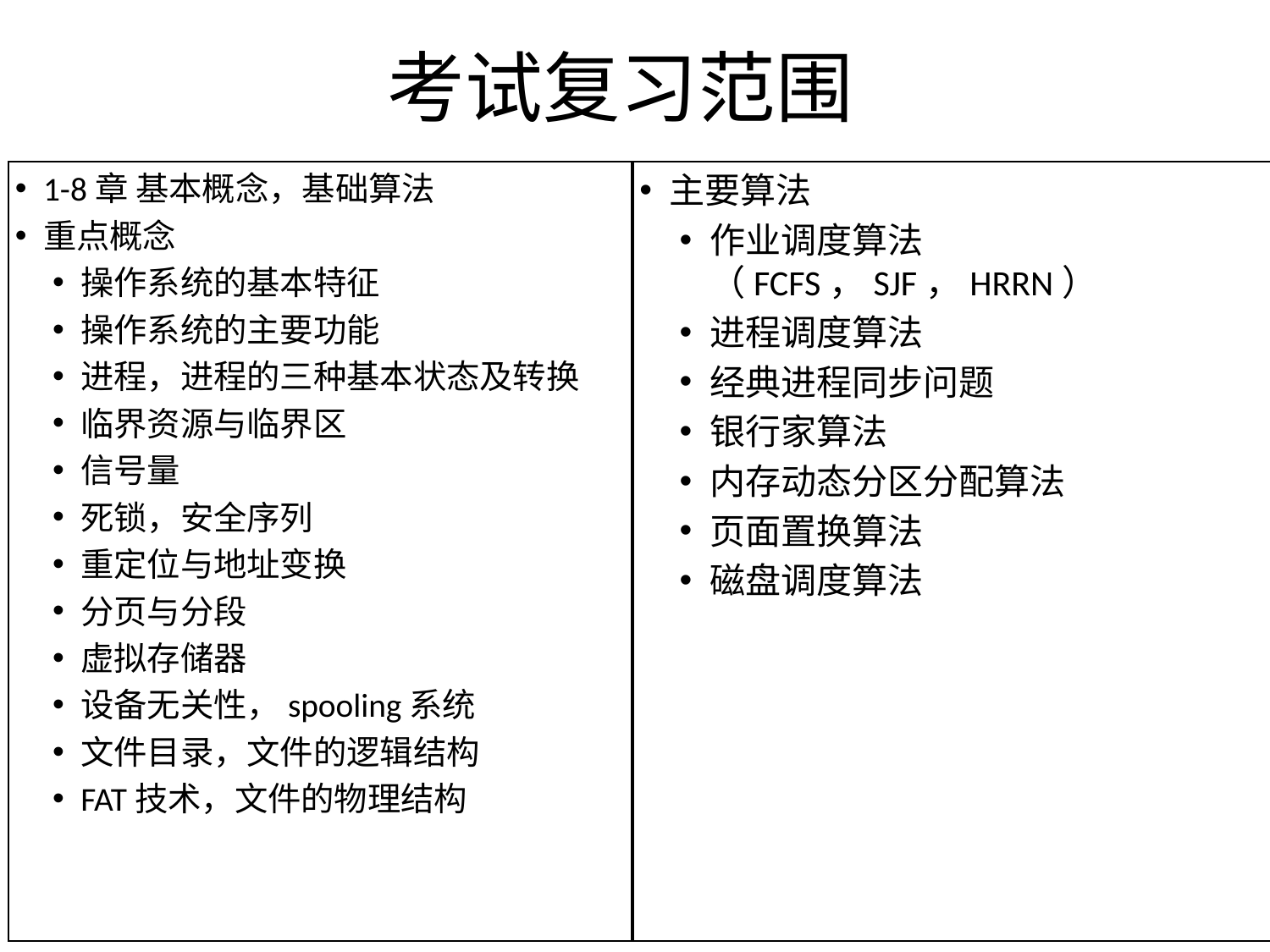

# 考试复习范围
1-8章 基本概念，基础算法
重点概念
操作系统的基本特征
操作系统的主要功能
进程，进程的三种基本状态及转换
临界资源与临界区
信号量
死锁，安全序列
重定位与地址变换
分页与分段
虚拟存储器
设备无关性，spooling系统
文件目录，文件的逻辑结构
FAT技术，文件的物理结构
主要算法
作业调度算法（FCFS，SJF，HRRN）
进程调度算法
经典进程同步问题
银行家算法
内存动态分区分配算法
页面置换算法
磁盘调度算法